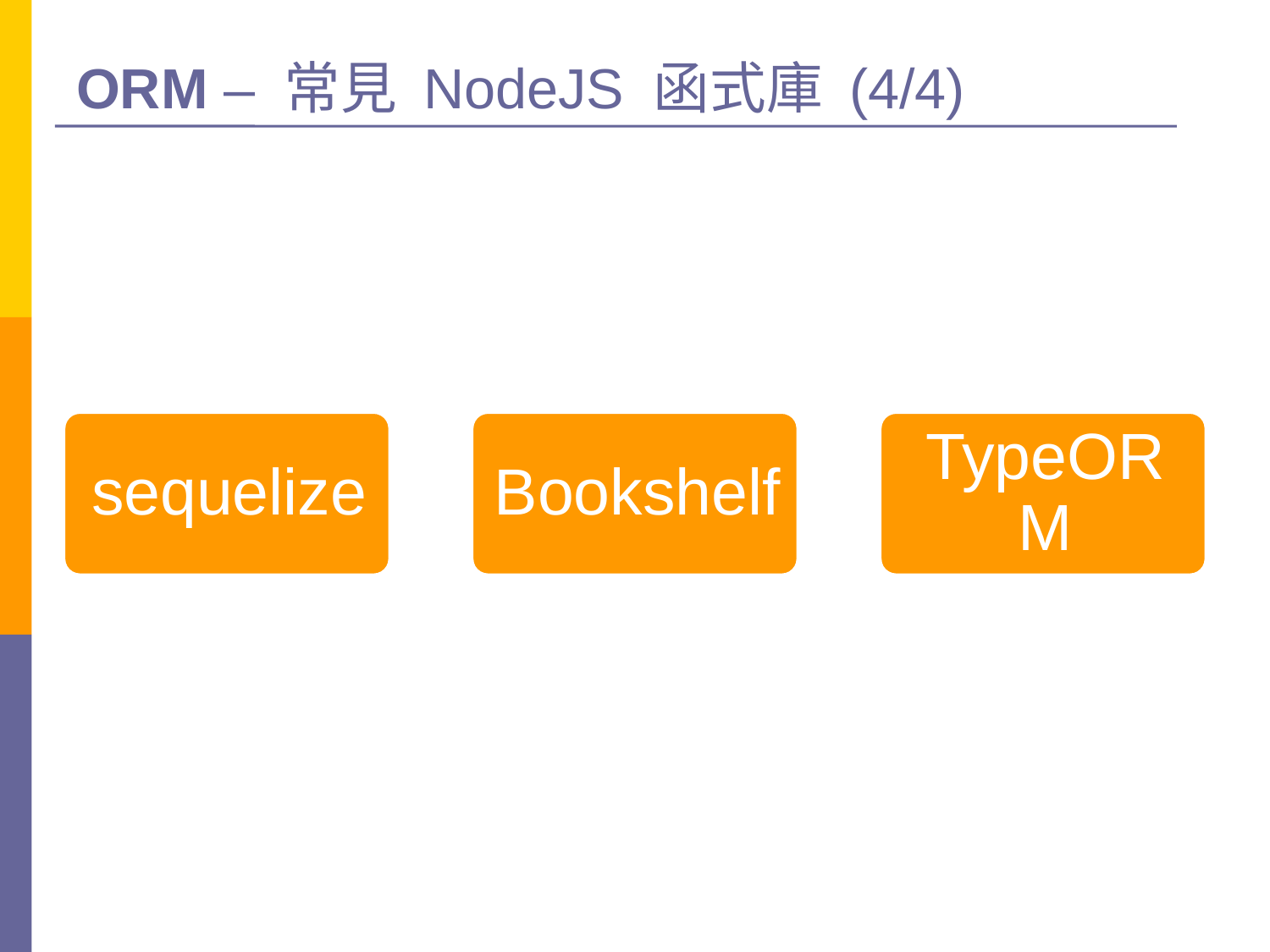

# ORM – 常見 NodeJS 函式庫 (4/4)
sequelize
Bookshelf
TypeORM